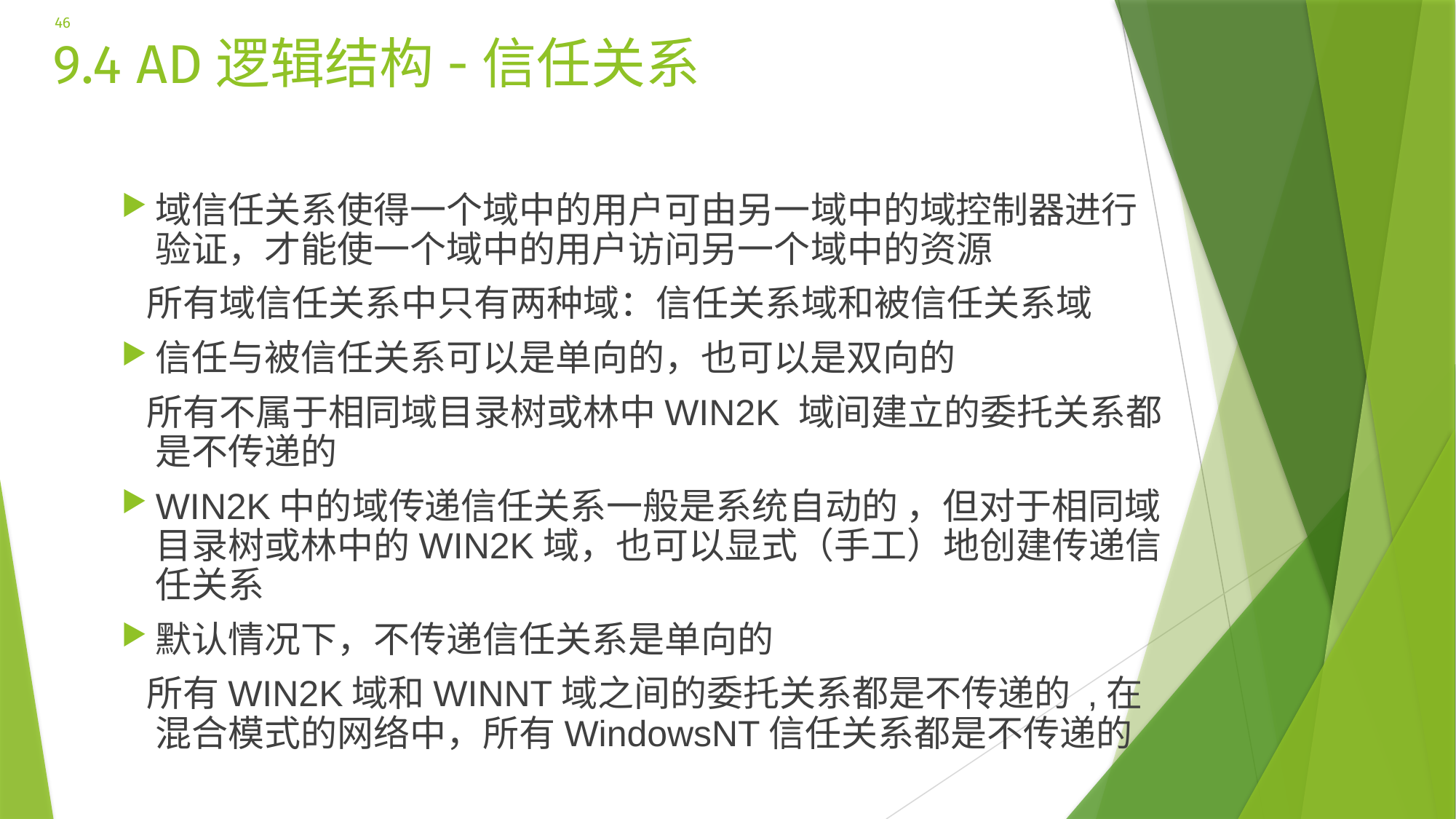

46
# 9.4 AD逻辑结构-信任关系
域信任关系使得一个域中的用户可由另一域中的域控制器进行验证，才能使一个域中的用户访问另一个域中的资源
  所有域信任关系中只有两种域：信任关系域和被信任关系域
信任与被信任关系可以是单向的，也可以是双向的
  所有不属于相同域目录树或林中WIN2K 域间建立的委托关系都是不传递的
WIN2K中的域传递信任关系一般是系统自动的 ，但对于相同域目录树或林中的WIN2K域，也可以显式（手工）地创建传递信任关系
默认情况下，不传递信任关系是单向的
  所有WIN2K域和WINNT域之间的委托关系都是不传递的 ,在混合模式的网络中，所有WindowsNT信任关系都是不传递的